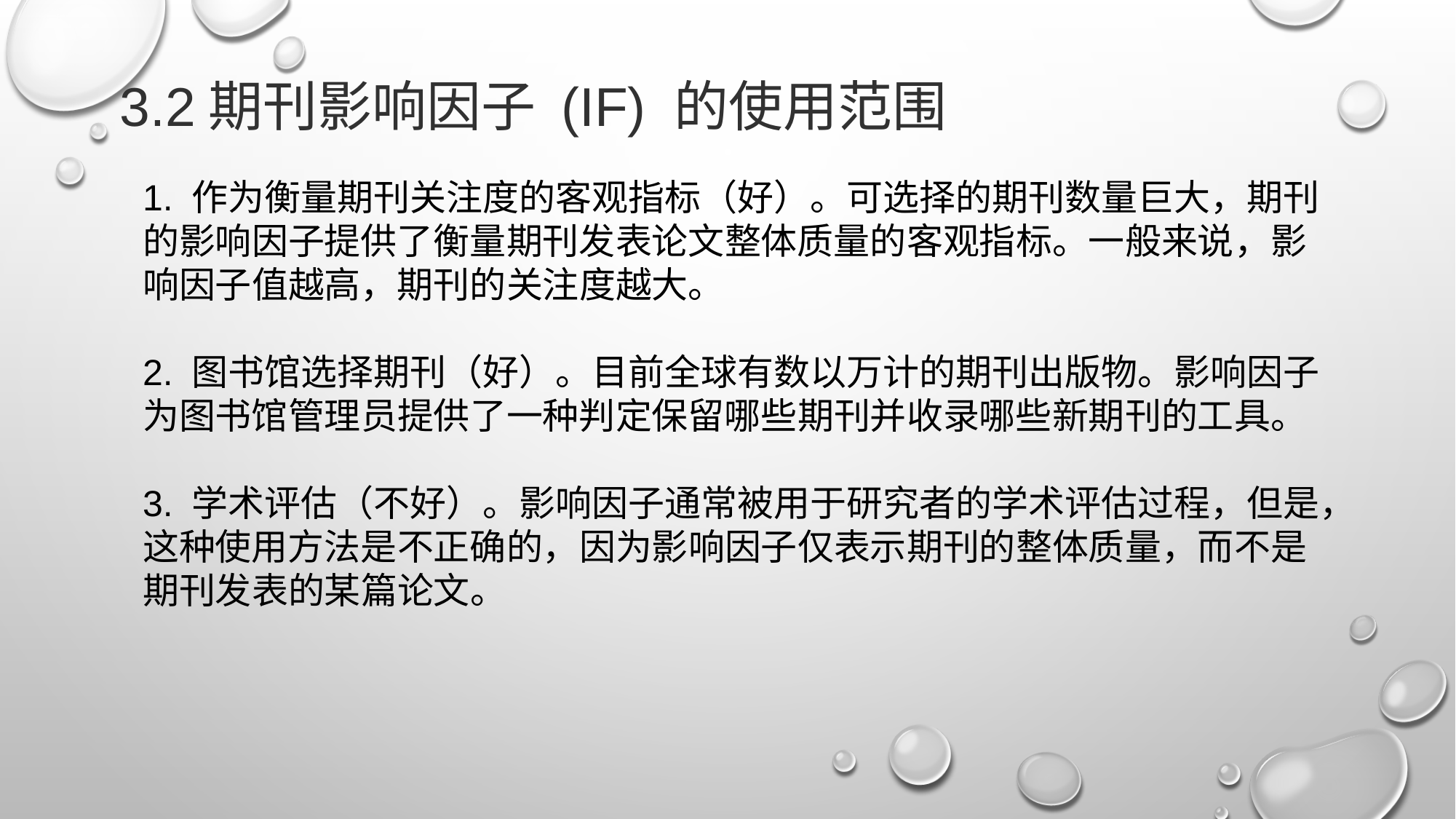

3.2期刊影响因子 (IF) 的使用范围

1. 作为衡量期刊关注度的客观指标（好）。可选择的期刊数量巨大，期刊的影响因子提供了衡量期刊发表论文整体质量的客观指标。一般来说，影响因子值越高，期刊的关注度越大。

2. 图书馆选择期刊（好）。目前全球有数以万计的期刊出版物。影响因子为图书馆管理员提供了一种判定保留哪些期刊并收录哪些新期刊的工具。

3. 学术评估（不好）。影响因子通常被用于研究者的学术评估过程，但是，这种使用方法是不正确的，因为影响因子仅表示期刊的整体质量，而不是期刊发表的某篇论文。